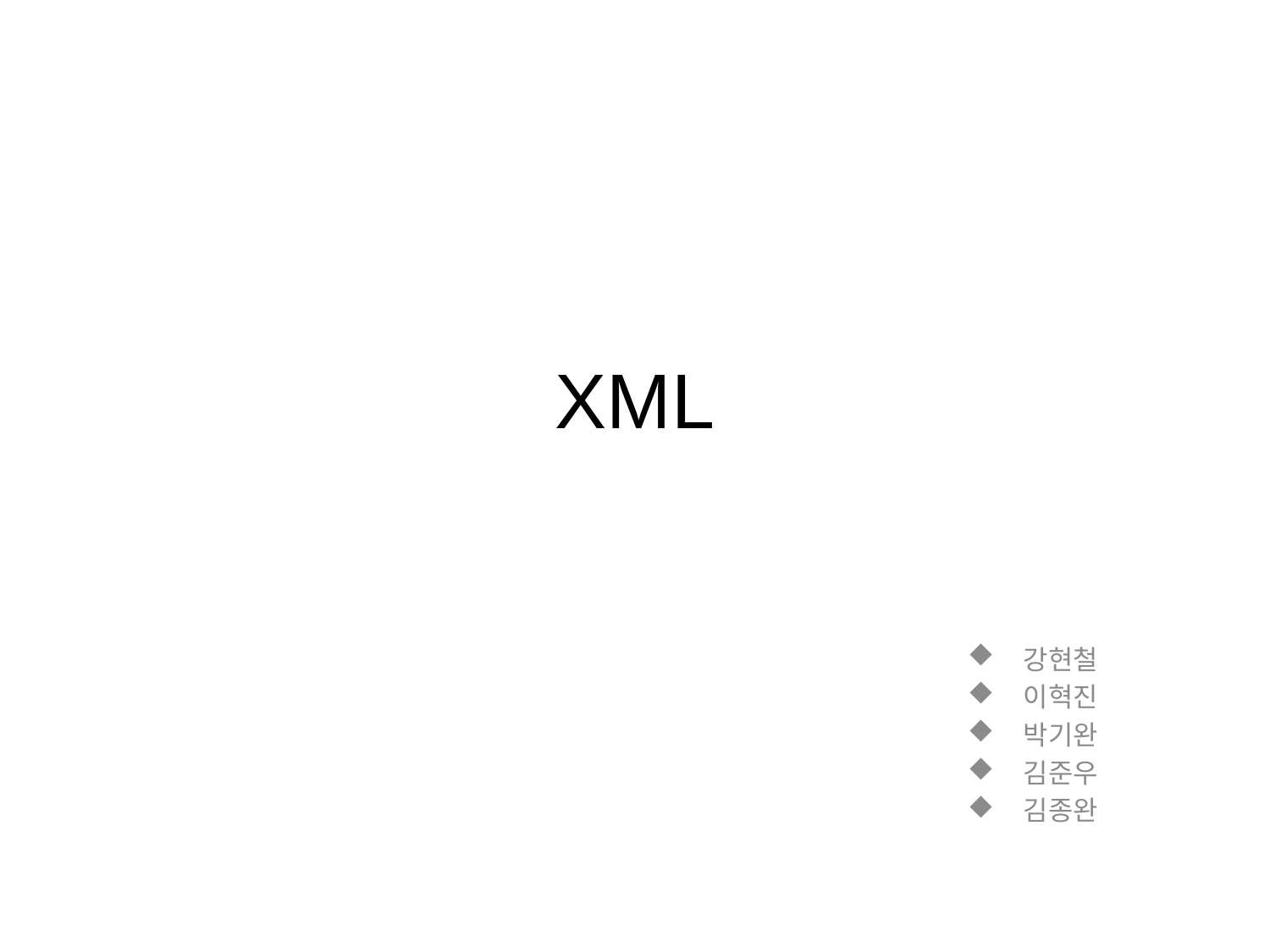

# XML
강현철
이혁진
박기완
김준우
김종완